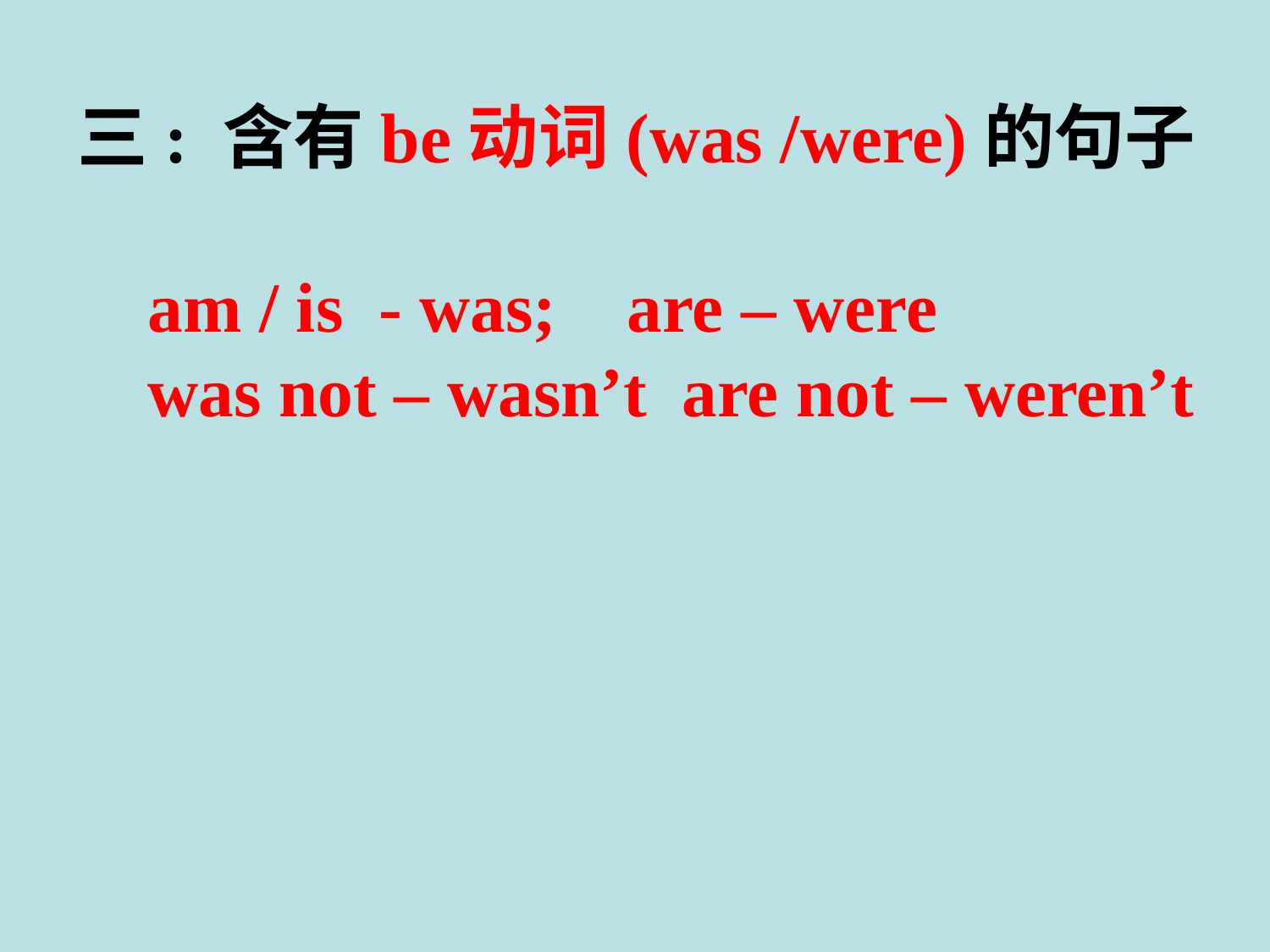

三: 含有be动词(was /were)的句子

    am / is  - was;    are – were
    was not – wasn’t  are not – weren’t